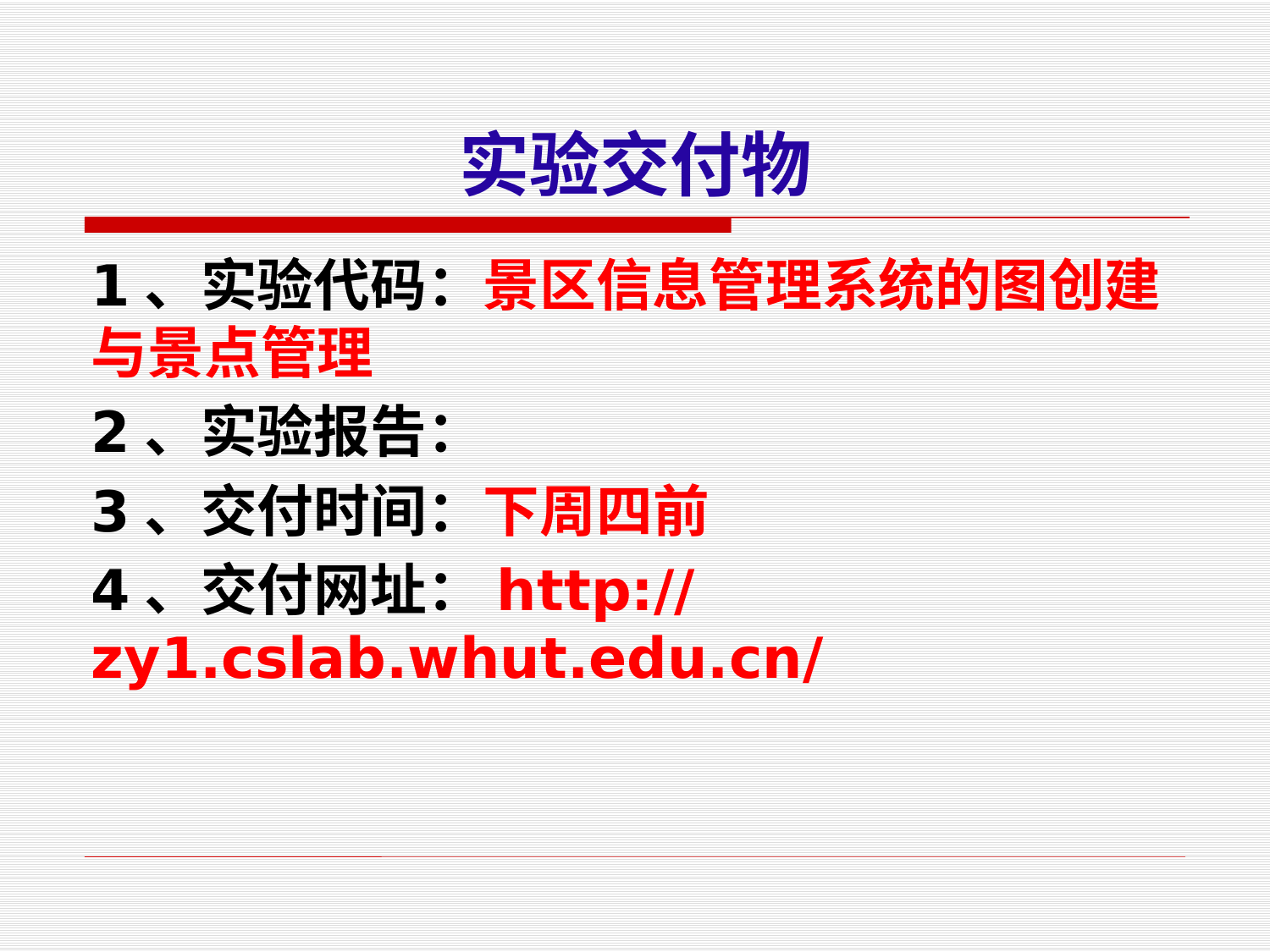

# 实验交付物
1、实验代码：景区信息管理系统的图创建与景点管理
2、实验报告：
3、交付时间：下周四前
4、交付网址：http://zy1.cslab.whut.edu.cn/